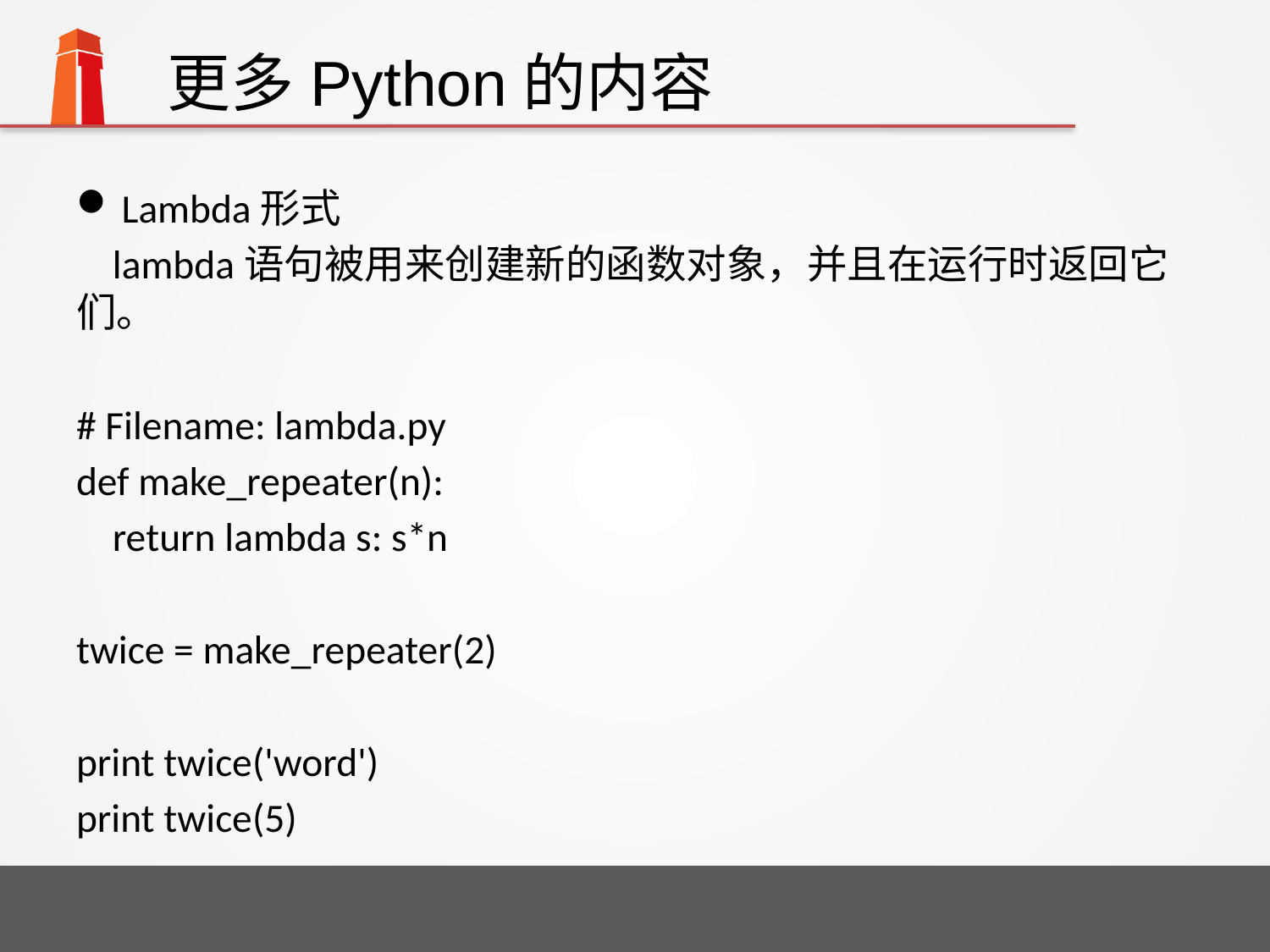

# 更多Python的内容
Lambda形式
    lambda语句被用来创建新的函数对象，并且在运行时返回它们。

# Filename: lambda.py
def make_repeater(n):
    return lambda s: s*n

twice = make_repeater(2)

print twice('word')
print twice(5)